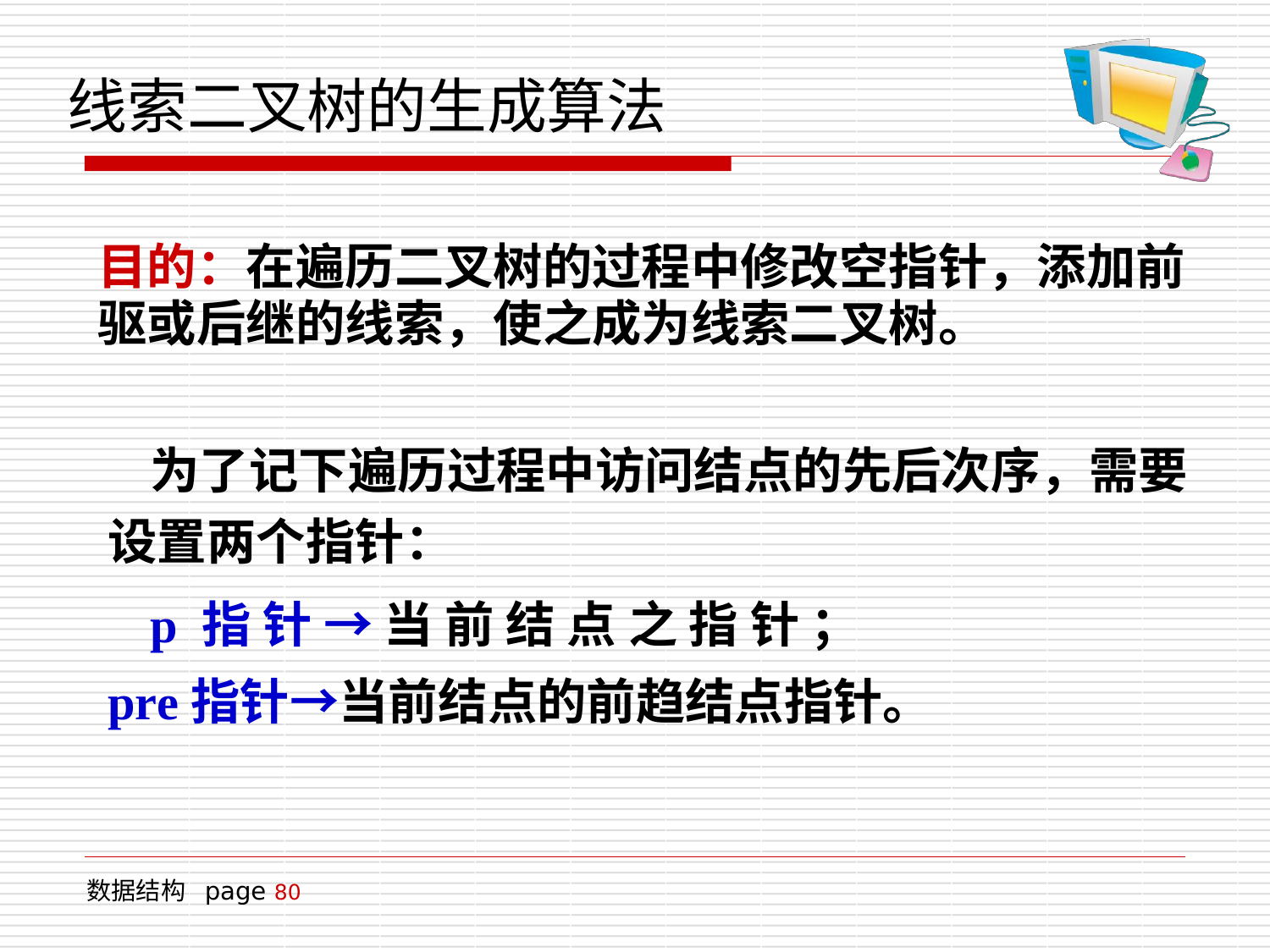

# 线索二叉树的生成算法

目的：在遍历二叉树的过程中修改空指针，添加前 驱或后继的线索，使之成为线索二叉树。

为了记下遍历过程中访问结点的先后次序，需要 设置两个指针：
p 指 针 → 当 前 结 点 之 指 针 ；  pre指针→当前结点的前趋结点指针。

数据结构 page 80